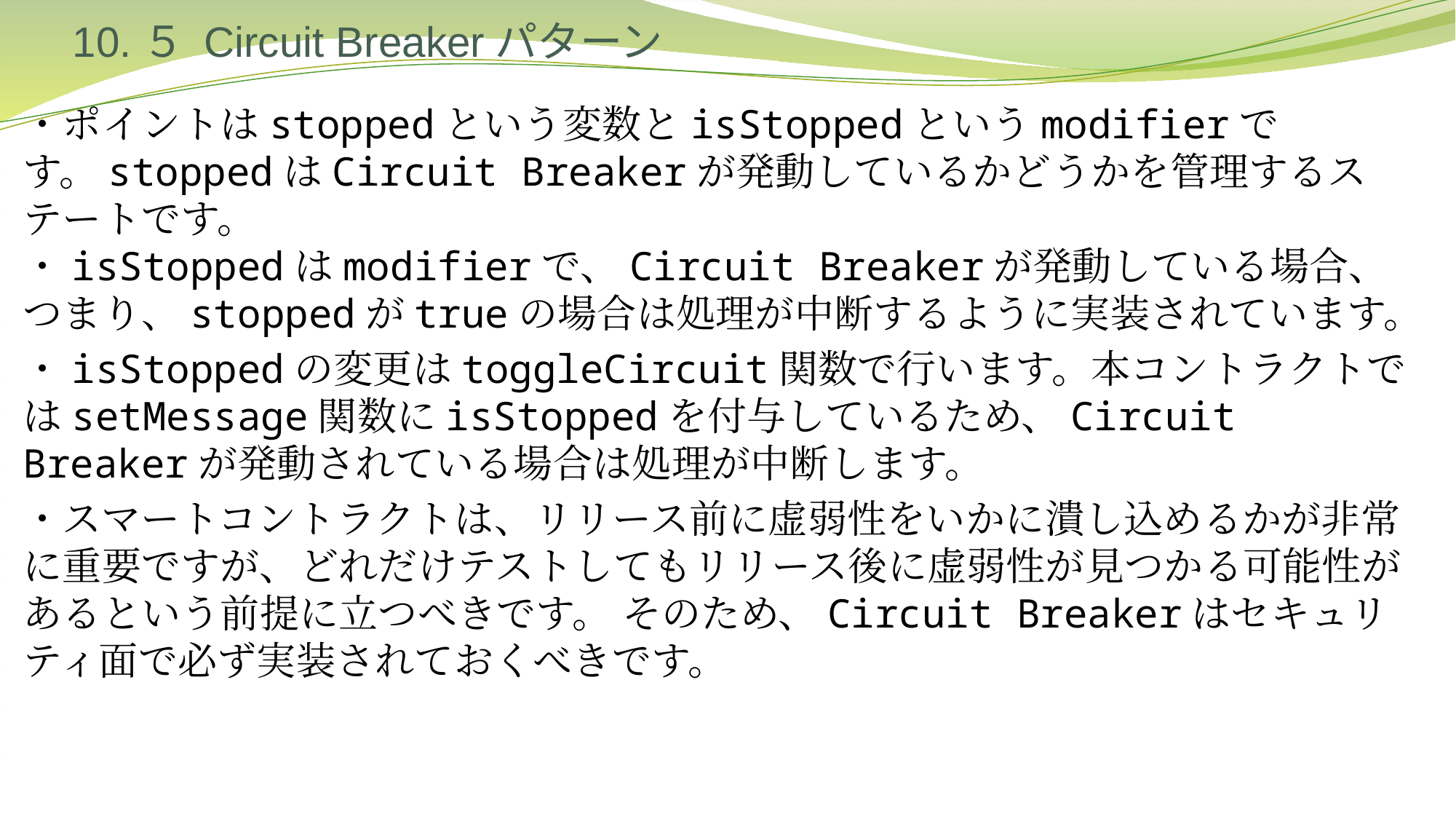

# 10.５ Circuit Breakerパターン

・ポイントはstoppedという変数とisStoppedというmodifierです。stoppedはCircuit Breakerが発動しているかどうかを管理するステートです。
・isStoppedはmodifierで、Circuit Breakerが発動している場合、つまり、stoppedがtrueの場合は処理が中断するように実装されています。
・isStoppedの変更はtoggleCircuit関数で行います。本コントラクトではsetMessage関数にisStoppedを付与しているため、Circuit Breakerが発動されている場合は処理が中断します。
・スマートコントラクトは、リリース前に虚弱性をいかに潰し込めるかが非常に重要ですが、どれだけテストしてもリリース後に虚弱性が見つかる可能性があるという前提に立つべきです。 そのため、Circuit Breakerはセキュリティ面で必ず実装されておくべきです。